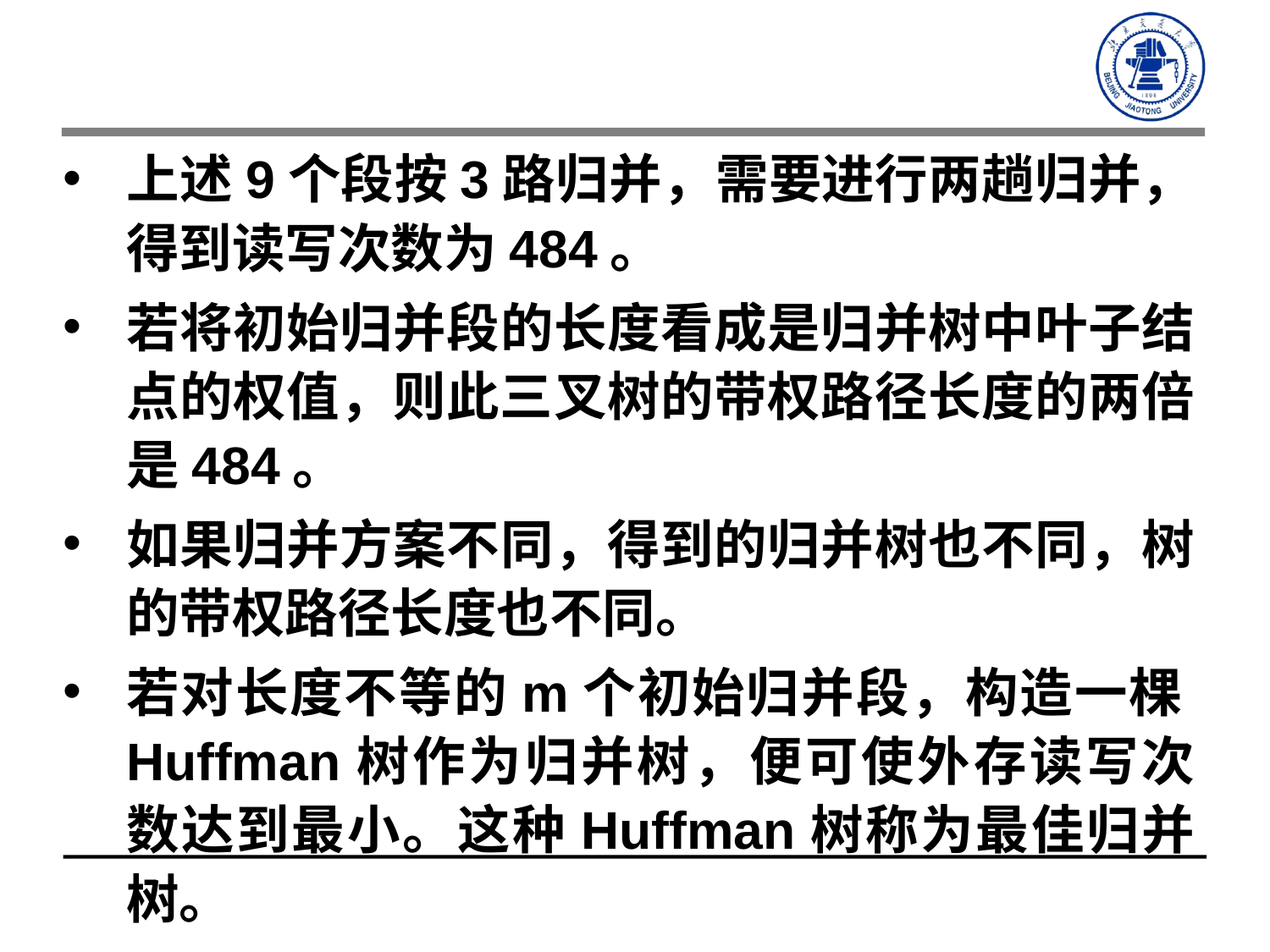

上述9个段按3路归并，需要进行两趟归并，得到读写次数为484。
若将初始归并段的长度看成是归并树中叶子结点的权值，则此三叉树的带权路径长度的两倍是484。
如果归并方案不同，得到的归并树也不同，树的带权路径长度也不同。
若对长度不等的m个初始归并段，构造一棵Huffman树作为归并树，便可使外存读写次数达到最小。这种Huffman树称为最佳归并树。